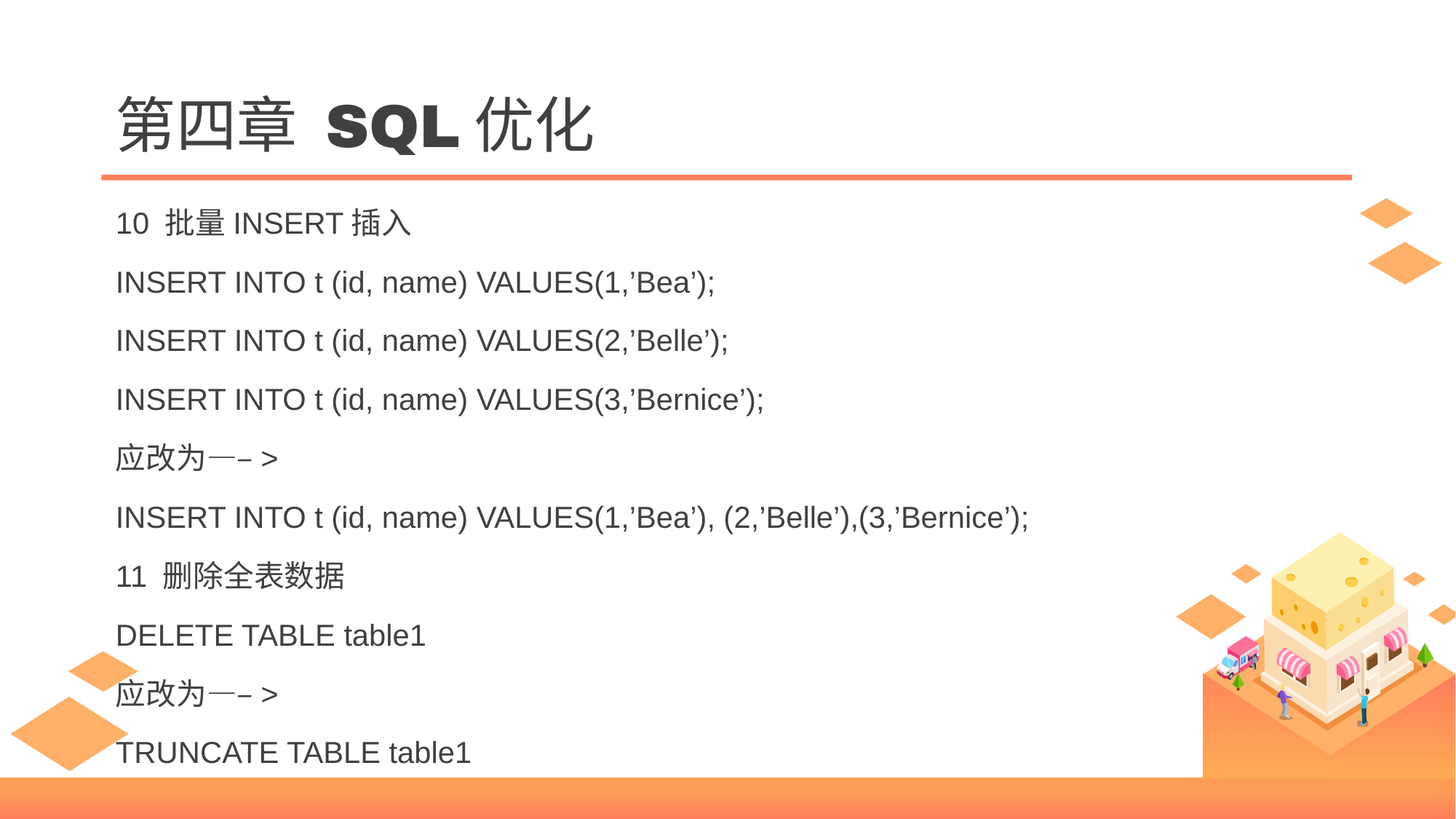

# 第四章 SQL优化
10 批量INSERT插入
INSERT INTO t (id, name) VALUES(1,’Bea’);
INSERT INTO t (id, name) VALUES(2,’Belle’);
INSERT INTO t (id, name) VALUES(3,’Bernice’);
应改为—–>
INSERT INTO t (id, name) VALUES(1,’Bea’), (2,’Belle’),(3,’Bernice’);
11 删除全表数据
DELETE TABLE table1
应改为—–>
TRUNCATE TABLE table1